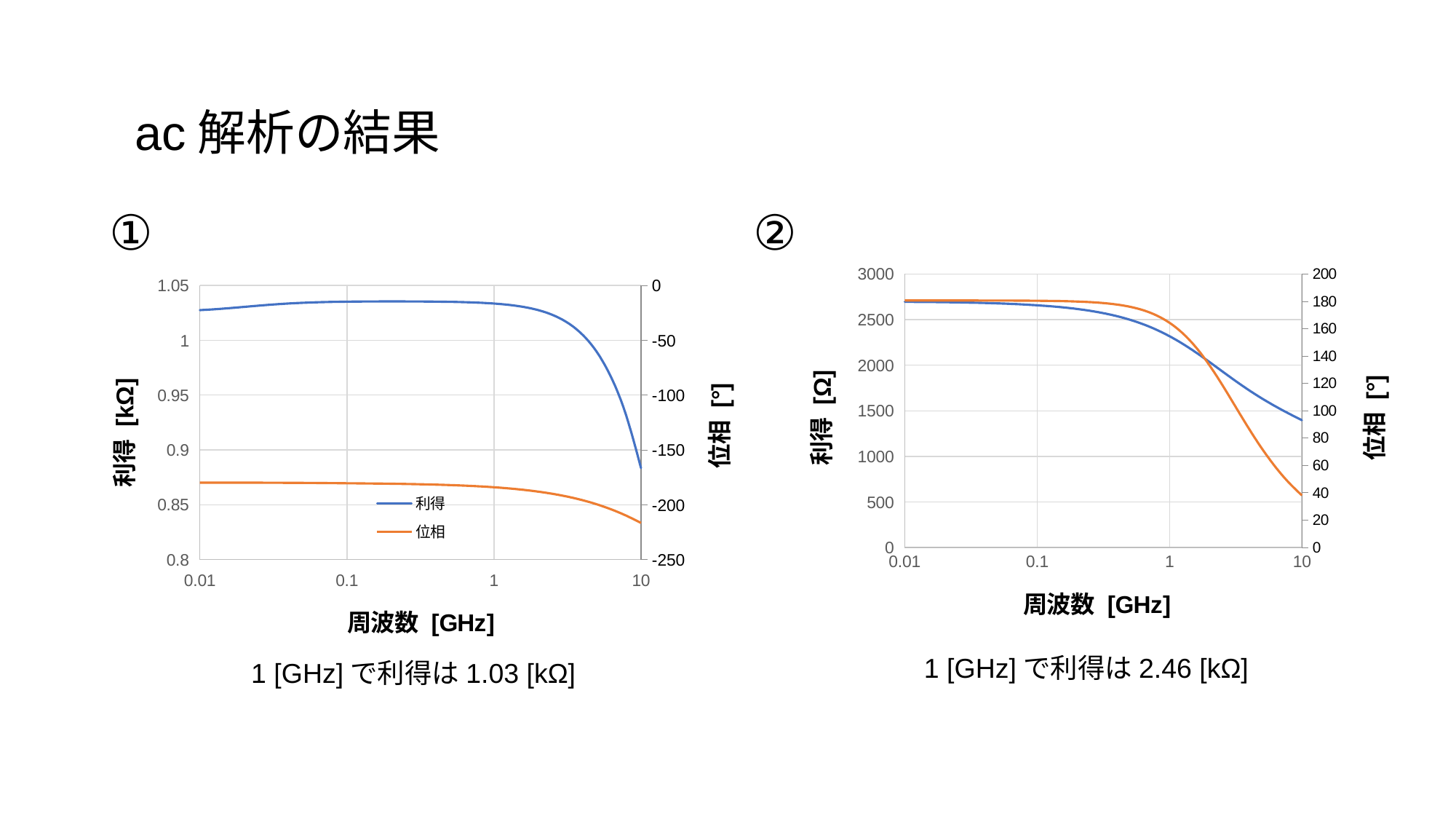

ac解析の結果
①
②

### Chart

| Category |  |  |
|---|---|---|

### Chart

| Category |  |  |
|---|---|---|
1 [GHz]で利得は2.46 [kΩ]
1 [GHz]で利得は1.03 [kΩ]